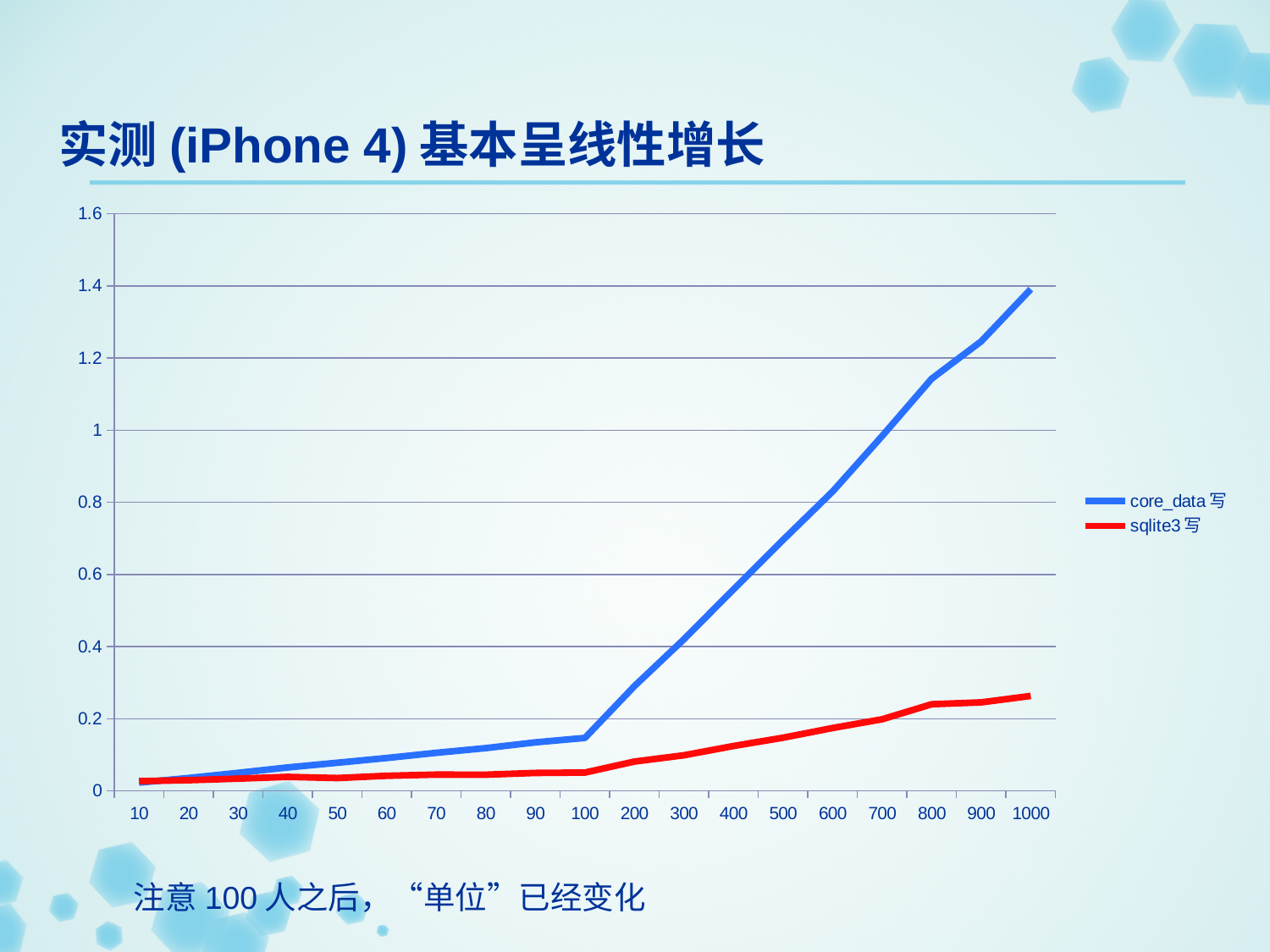

实测(iPhone 4)基本呈线性增长

### Chart

| Category |  |  |
|---|---|---|
| 10.0 | 0.0228 | 0.027 |
| 20.0 | 0.0357 | 0.0296 |
| 30.0 | 0.0499 | 0.0339 |
| 40.0 | 0.0649 | 0.0387 |
| 50.0 | 0.0779 | 0.0355 |
| 60.0 | 0.0911 | 0.0418 |
| 70.0 | 0.1055 | 0.0451 |
| 80.0 | 0.1185 | 0.0448 |
| 90.0 | 0.1344 | 0.0496 |
| 100.0 | 0.1468 | 0.0508 |
| 200.0 | 0.2906 | 0.0812 |
| 300.0 | 0.4204 | 0.0987 |
| 400.0 | 0.5586 | 0.1243 |
| 500.0 | 0.6956 | 0.1473 |
| 600.0 | 0.8299 | 0.1742 |
| 700.0 | 0.9837 | 0.1984 |
| 800.0 | 1.1427 | 0.2402 |
| 900.0 | 1.2461 | 0.2453 |
| 1000.0 | 1.3907 | 0.2631 |
注意100人之后，“单位”已经变化